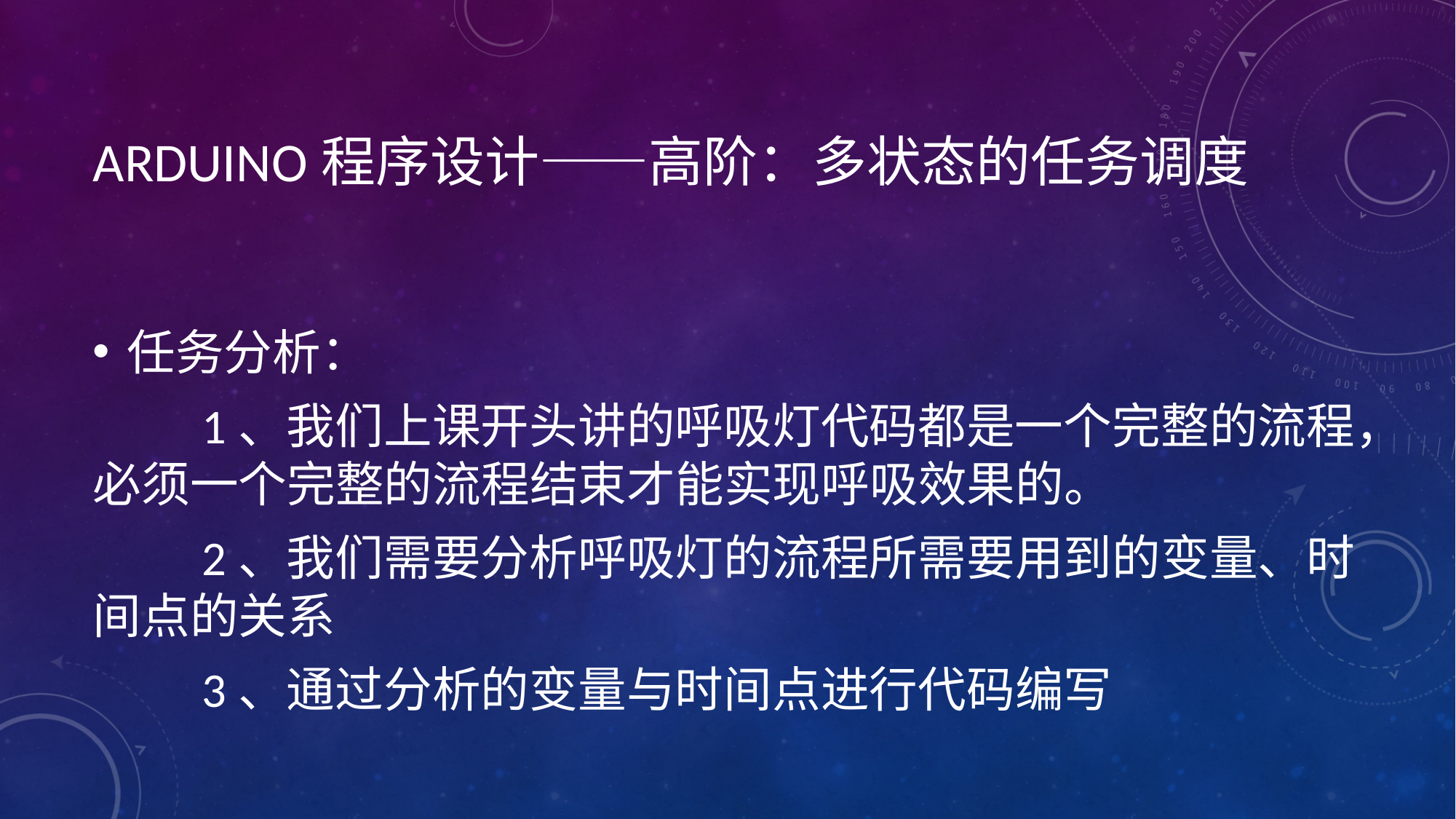

# Arduino程序设计——高阶：多状态的任务调度
任务分析：
	1、我们上课开头讲的呼吸灯代码都是一个完整的流程，必须一个完整的流程结束才能实现呼吸效果的。
	2、我们需要分析呼吸灯的流程所需要用到的变量、时间点的关系
	3、通过分析的变量与时间点进行代码编写